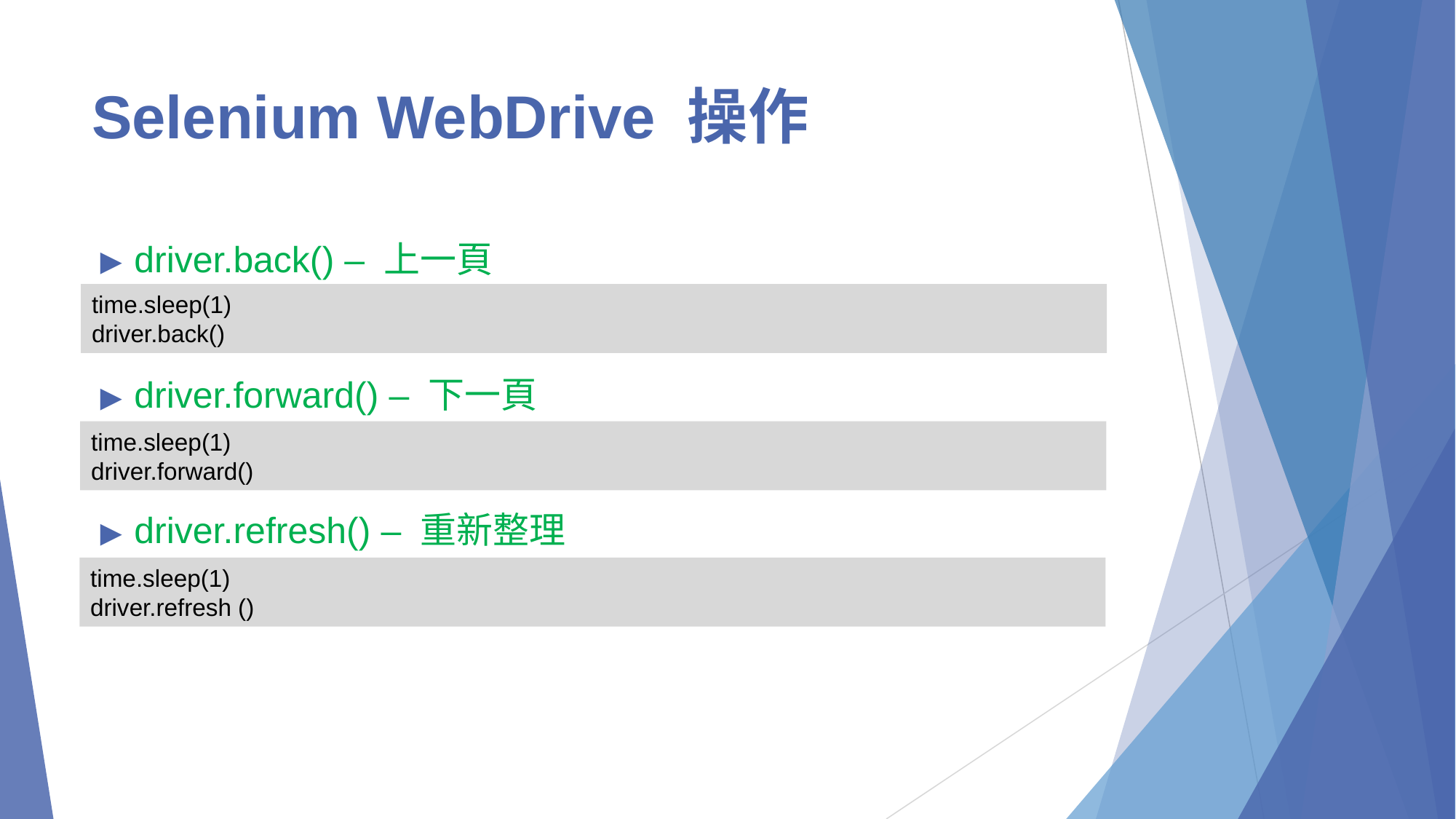

# Selenium WebDrive 操作
driver.back() – 上一頁

driver.forward() – 下一頁

driver.refresh() – 重新整理

time.sleep(1)
driver.back()
time.sleep(1)
driver.forward()
time.sleep(1)
driver.refresh ()